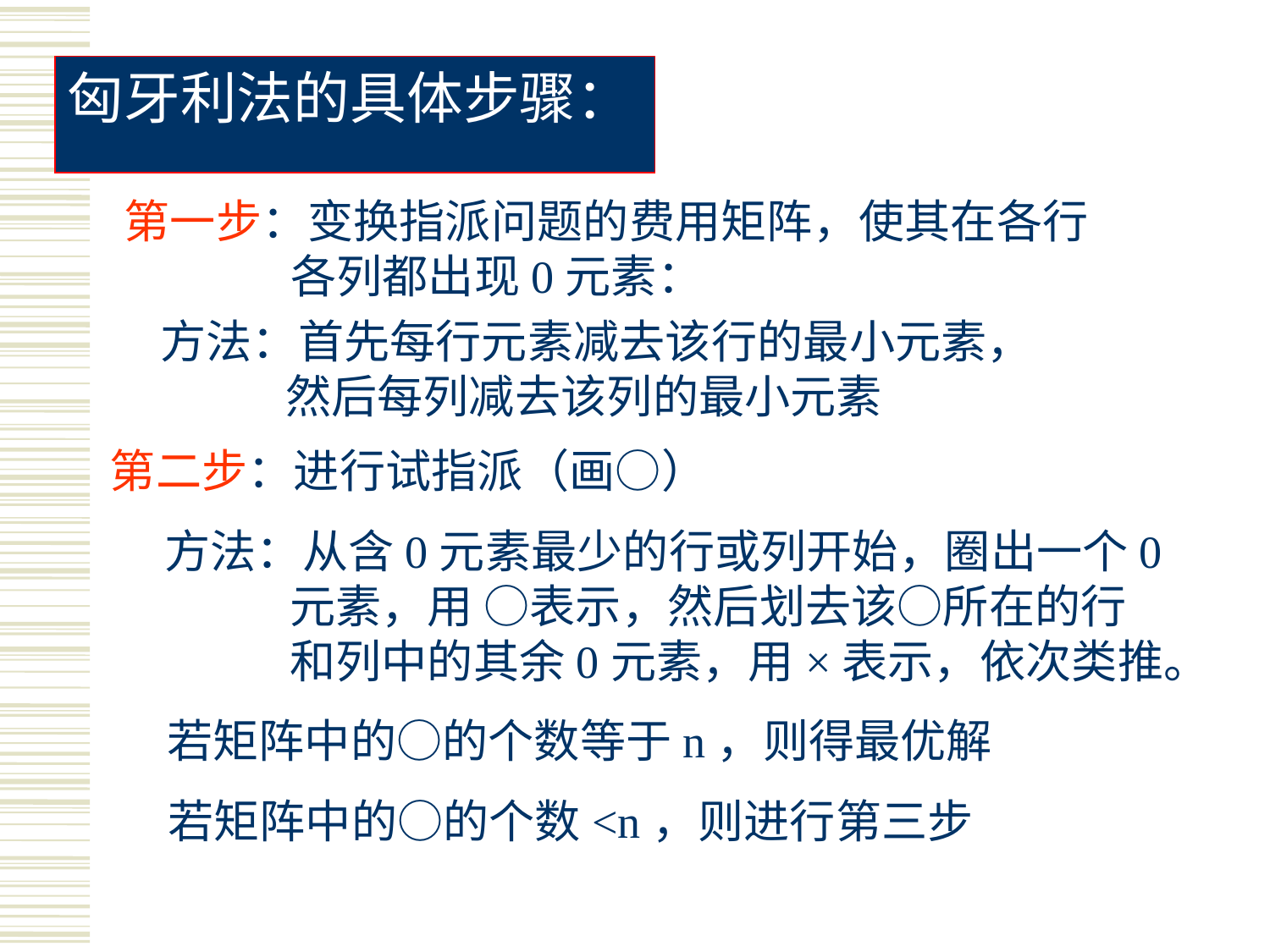

匈牙利法的具体步骤：
第一步：变换指派问题的费用矩阵，使其在各行
               各列都出现0元素：
方法：首先每行元素减去该行的最小元素，
           然后每列减去该列的最小元素
第二步：进行试指派（画○）
方法：从含0元素最少的行或列开始，圈出一个0
           元素，用 ○表示，然后划去该○所在的行
           和列中的其余0元素，用×表示，依次类推。
若矩阵中的○的个数等于n，则得最优解
若矩阵中的○的个数<n，则进行第三步